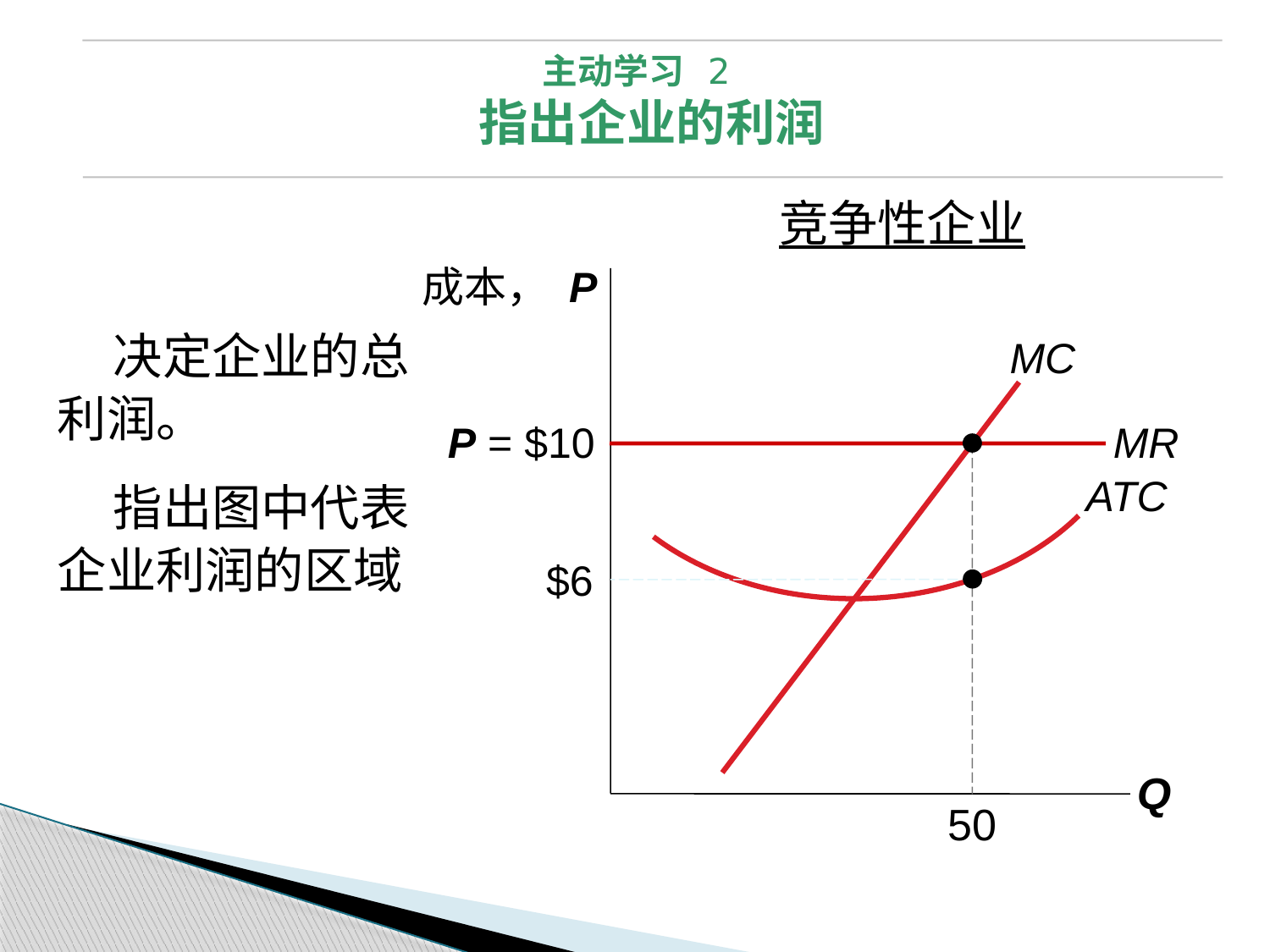

主动学习  2
指出企业的利润

竞争性企业
成本， P

Q
    决定企业的总利润。
    指出图中代表企业利润的区域
MC

ATC
P = $10
MR

50
$6